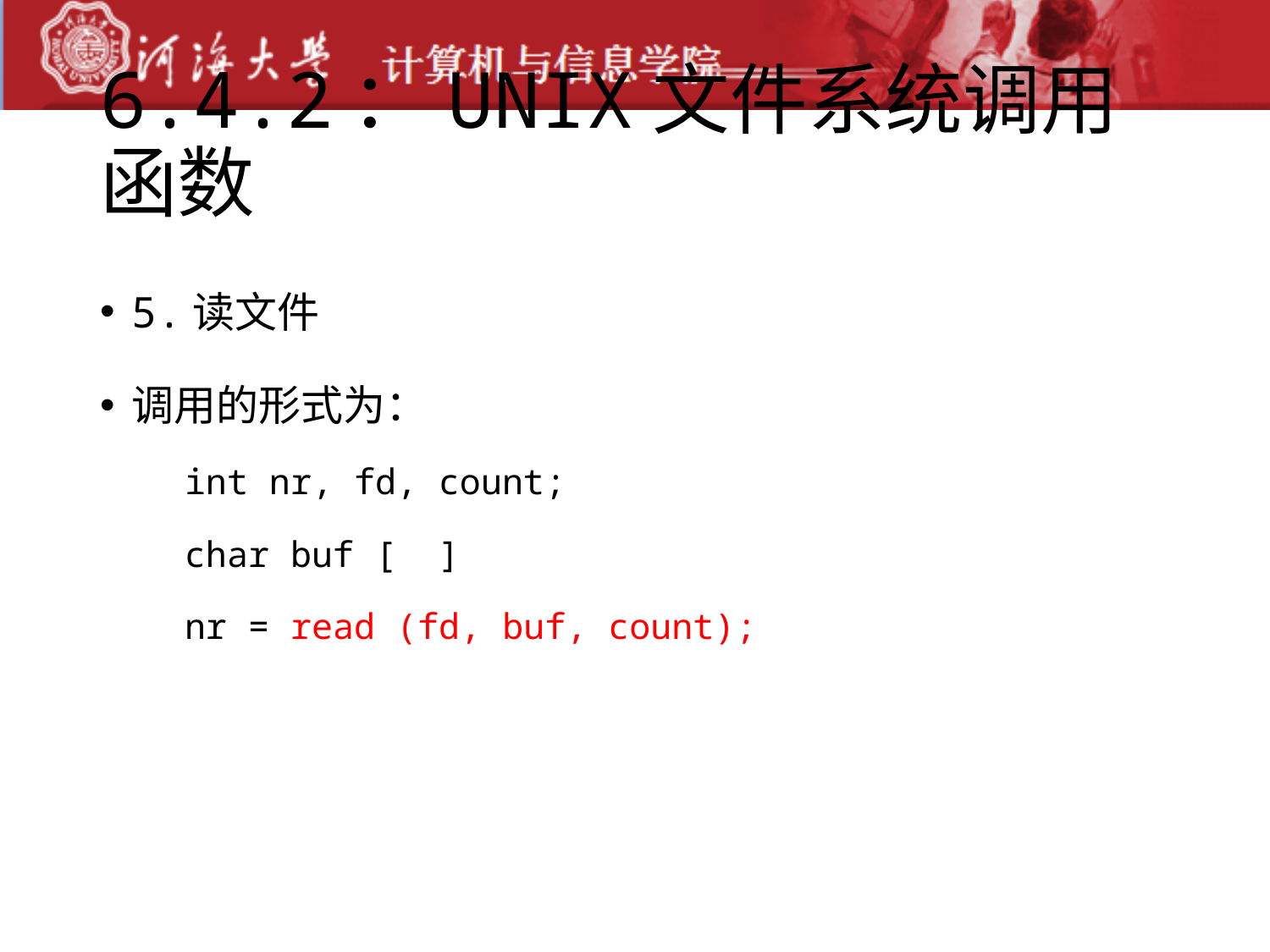

# 6.4.2：UNIX文件系统调用函数
5.读文件
调用的形式为：
 int nr, fd, count;
 char buf [  ]
 nr = read (fd, buf, count);